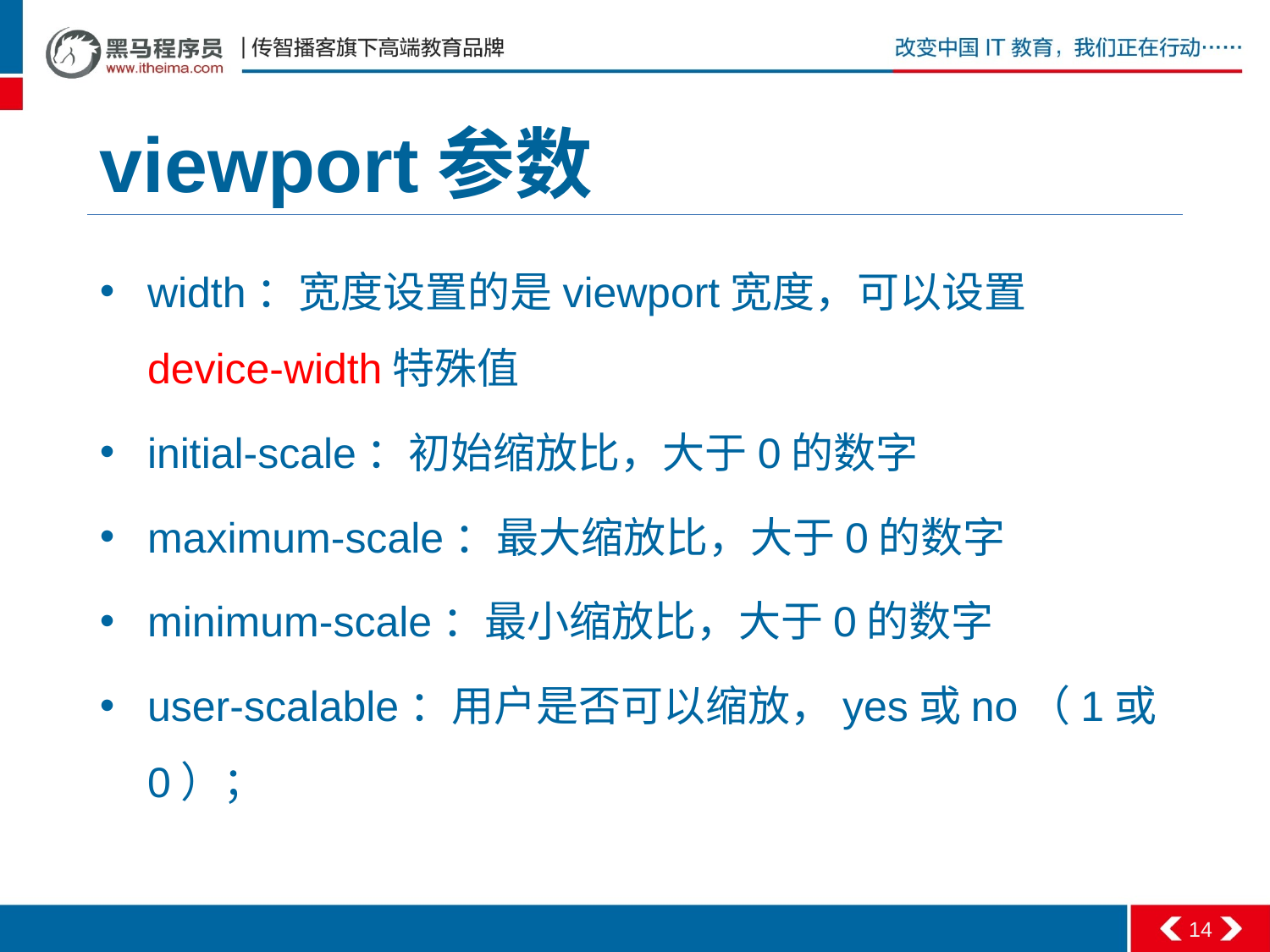

# viewport参数
width：宽度设置的是viewport宽度，可以设置device-width特殊值
initial-scale：初始缩放比，大于0的数字
maximum-scale：最大缩放比，大于0的数字
minimum-scale：最小缩放比，大于0的数字
user-scalable：用户是否可以缩放，yes或no（1或0）；
14